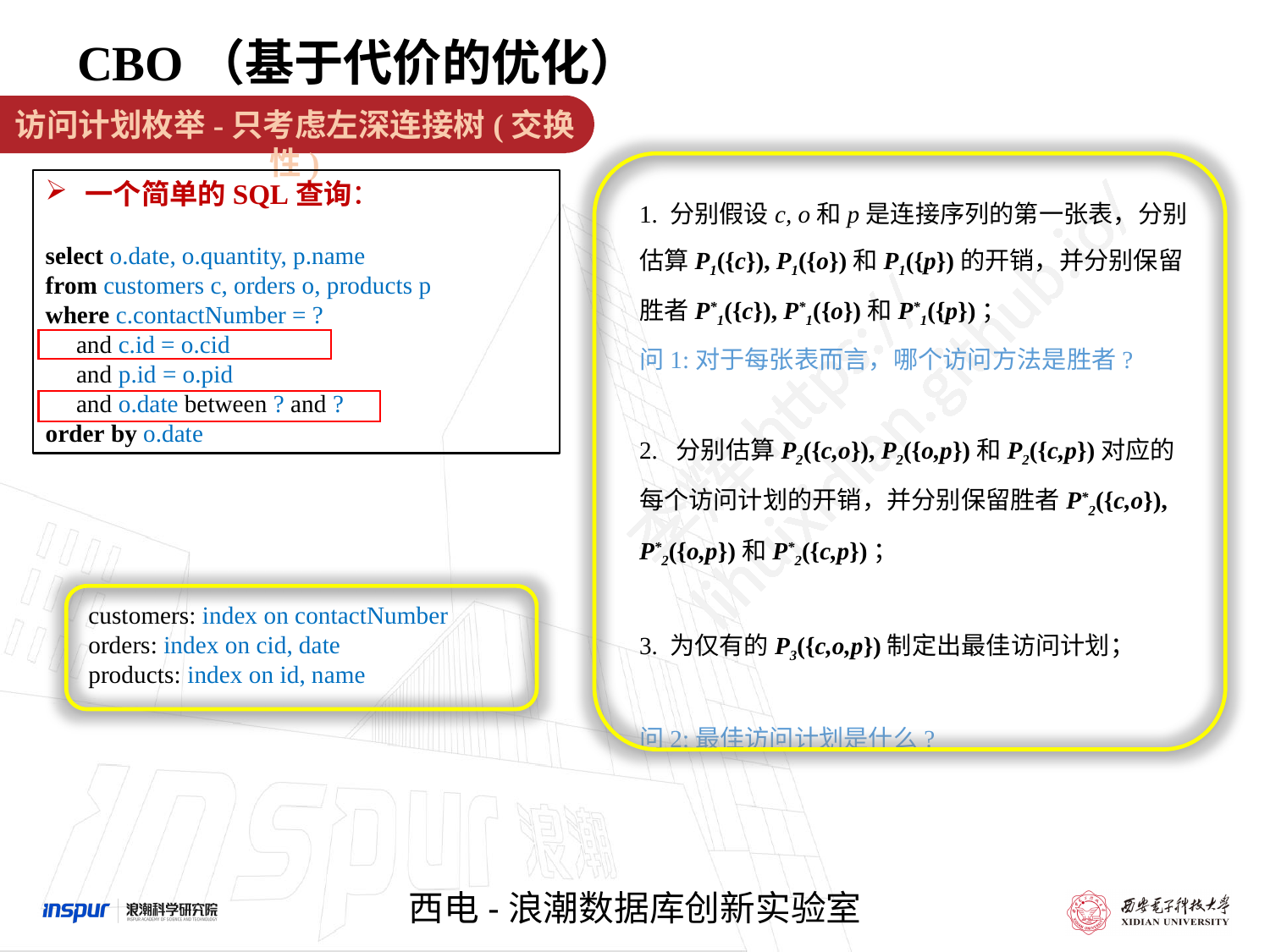

CBO（基于代价的优化）

访问计划枚举-只考虑左深连接树(交换性)

一个简单的SQL查询：

select o.date, o.quantity, p.name
from customers c, orders o, products p
where c.contactNumber = ?
     and c.id = o.cid
     and p.id = o.pid
     and o.date between ? and ?
order by o.date
1. 分别假设c, o和p是连接序列的第一张表，分别估算P1({c}), P1({o})和P1({p})的开销，并分别保留胜者P*1({c}), P*1({o})和P*1({p})；
问1:对于每张表而言，哪个访问方法是胜者?

2.  分别估算P2({c,o}), P2({o,p})和P2({c,p})对应的每个访问计划的开销，并分别保留胜者P*2({c,o}), P*2({o,p})和P*2({c,p})；

3. 为仅有的P3({c,o,p})制定出最佳访问计划；

问2:最佳访问计划是什么?

customers: index on contactNumber
orders: index on cid, date
products: index on id, name